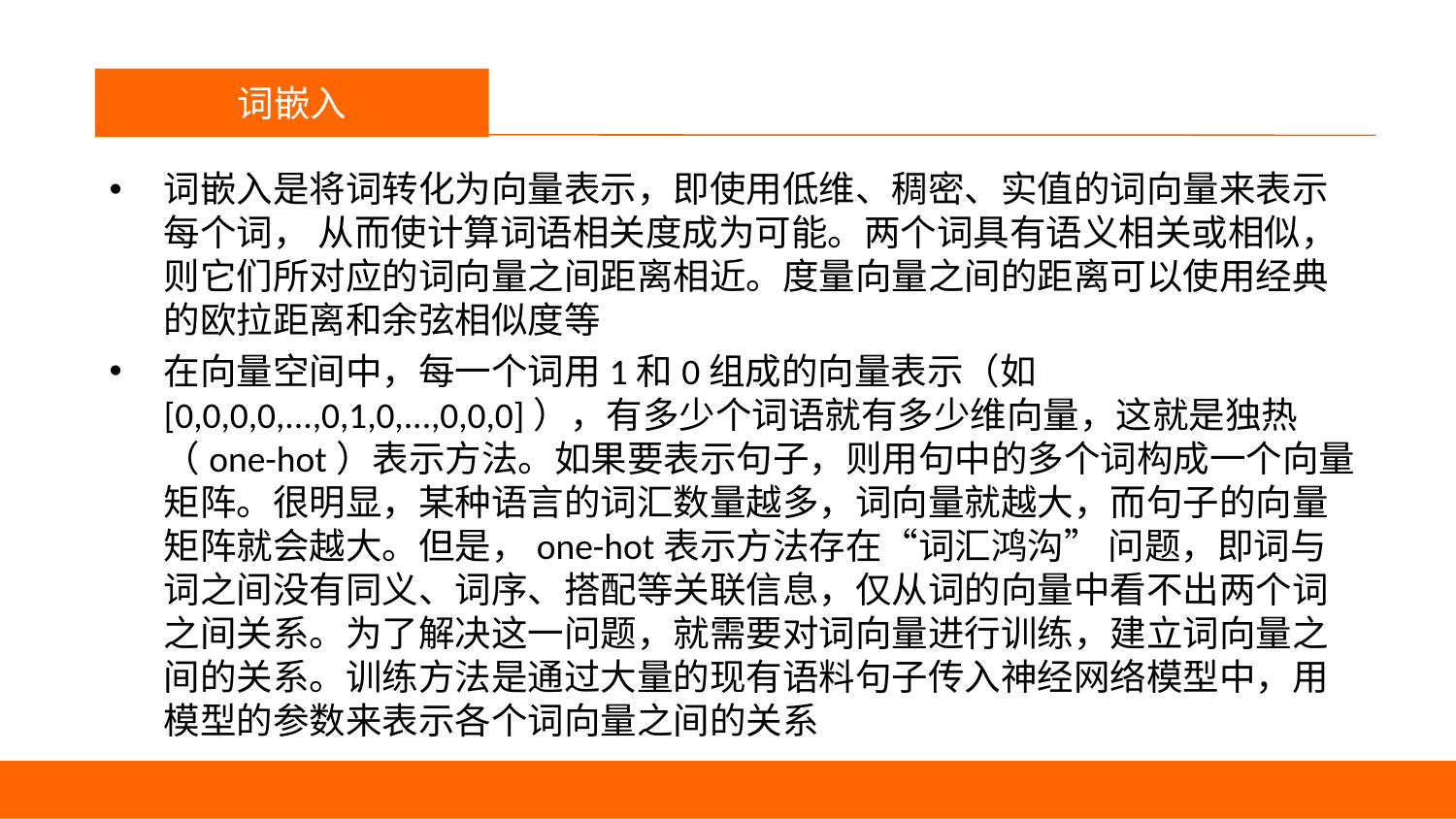

议程
词嵌入

词嵌入是将词转化为向量表示，即使用低维、稠密、实值的词向量来表示每个词， 从而使计算词语相关度成为可能。两个词具有语义相关或相似，则它们所对应的词向量之间距离相近。度量向量之间的距离可以使用经典的欧拉距离和余弦相似度等
在向量空间中，每一个词用1和0组成的向量表示（如[0,0,0,0,...,0,1,0,...,0,0,0]），有多少个词语就有多少维向量，这就是独热（one-hot）表示方法。如果要表示句子，则用句中的多个词构成一个向量矩阵。很明显，某种语言的词汇数量越多，词向量就越大，而句子的向量矩阵就会越大。但是，one-hot表示方法存在“词汇鸿沟” 问题，即词与词之间没有同义、词序、搭配等关联信息，仅从词的向量中看不出两个词之间关系。为了解决这一问题，就需要对词向量进行训练，建立词向量之间的关系。训练方法是通过大量的现有语料句子传入神经网络模型中，用模型的参数来表示各个词向量之间的关系